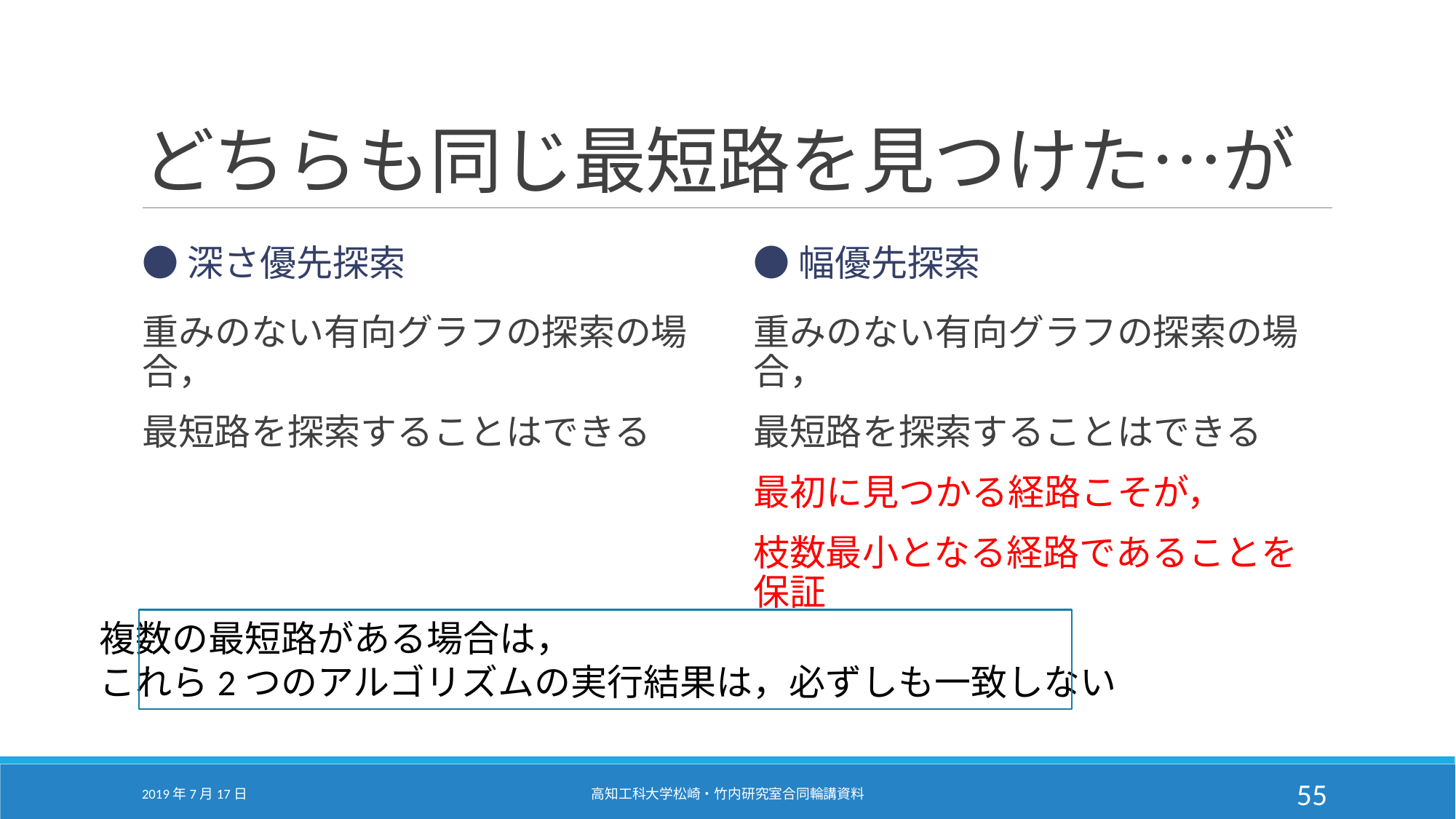

# どちらも同じ最短路を見つけた…が
●深さ優先探索
●幅優先探索
重みのない有向グラフの探索の場合，
最短路を探索することはできる
最初に見つかる経路こそが，
枝数最小となる経路であることを保証

重みのない有向グラフの探索の場合，
最短路を探索することはできる
複数の最短路がある場合は，
これら2つのアルゴリズムの実行結果は，必ずしも一致しない

2019年7月17日
高知工科大学松崎・竹内研究室合同輪講資料
55